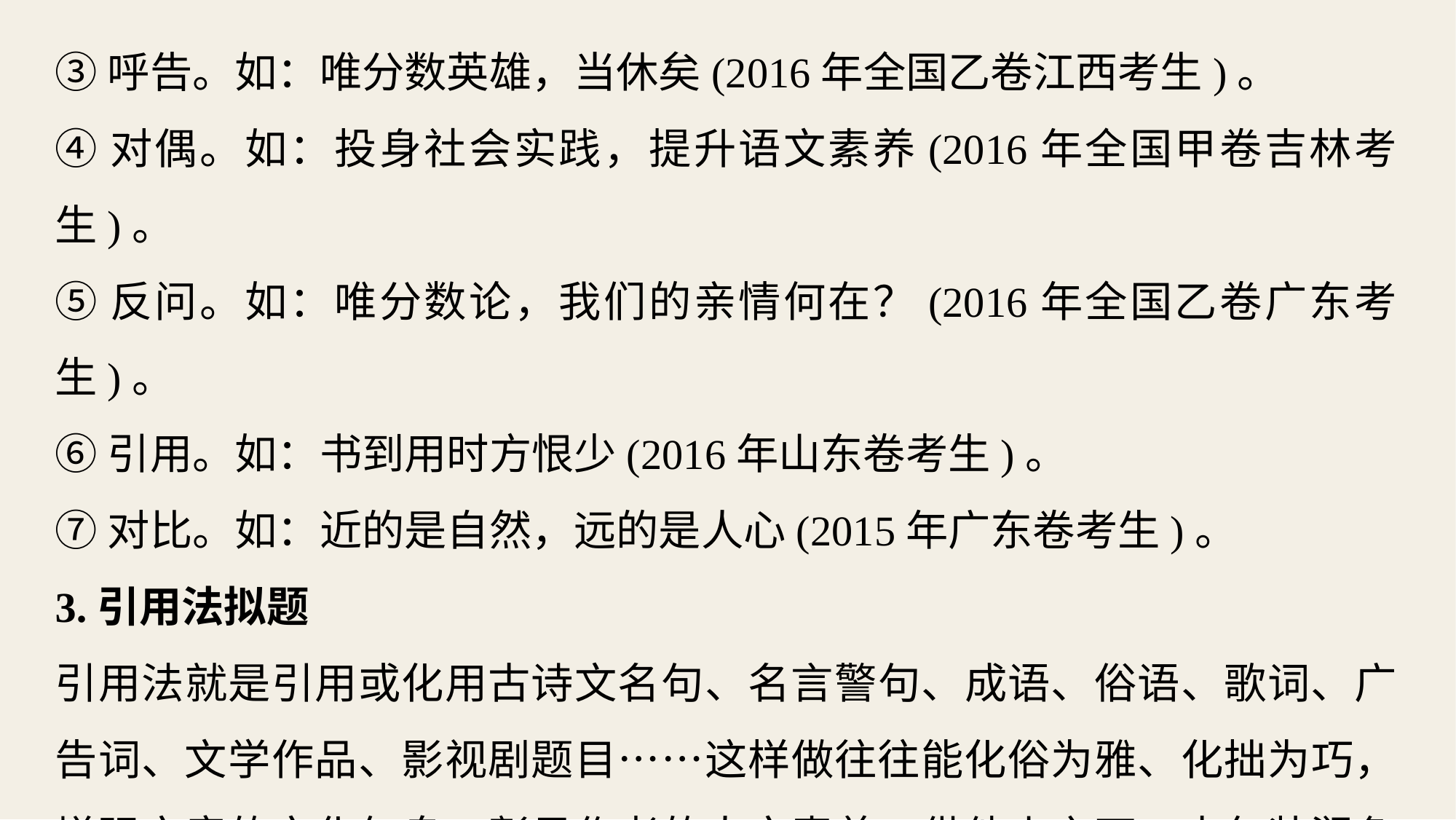

③呼告。如：唯分数英雄，当休矣(2016年全国乙卷江西考生)。
④对偶。如：投身社会实践，提升语文素养(2016年全国甲卷吉林考生)。
⑤反问。如：唯分数论，我们的亲情何在？(2016年全国乙卷广东考生)。
⑥引用。如：书到用时方恨少(2016年山东卷考生)。
⑦对比。如：近的是自然，远的是人心(2015年广东卷考生)。
3.引用法拟题
引用法就是引用或化用古诗文名句、名言警句、成语、俗语、歌词、广告词、文学作品、影视剧题目……这样做往往能化俗为雅、化拙为巧，增强文章的文化气息，彰显作者的人文素养。借他山之石，来包装润色自己文章的标题。